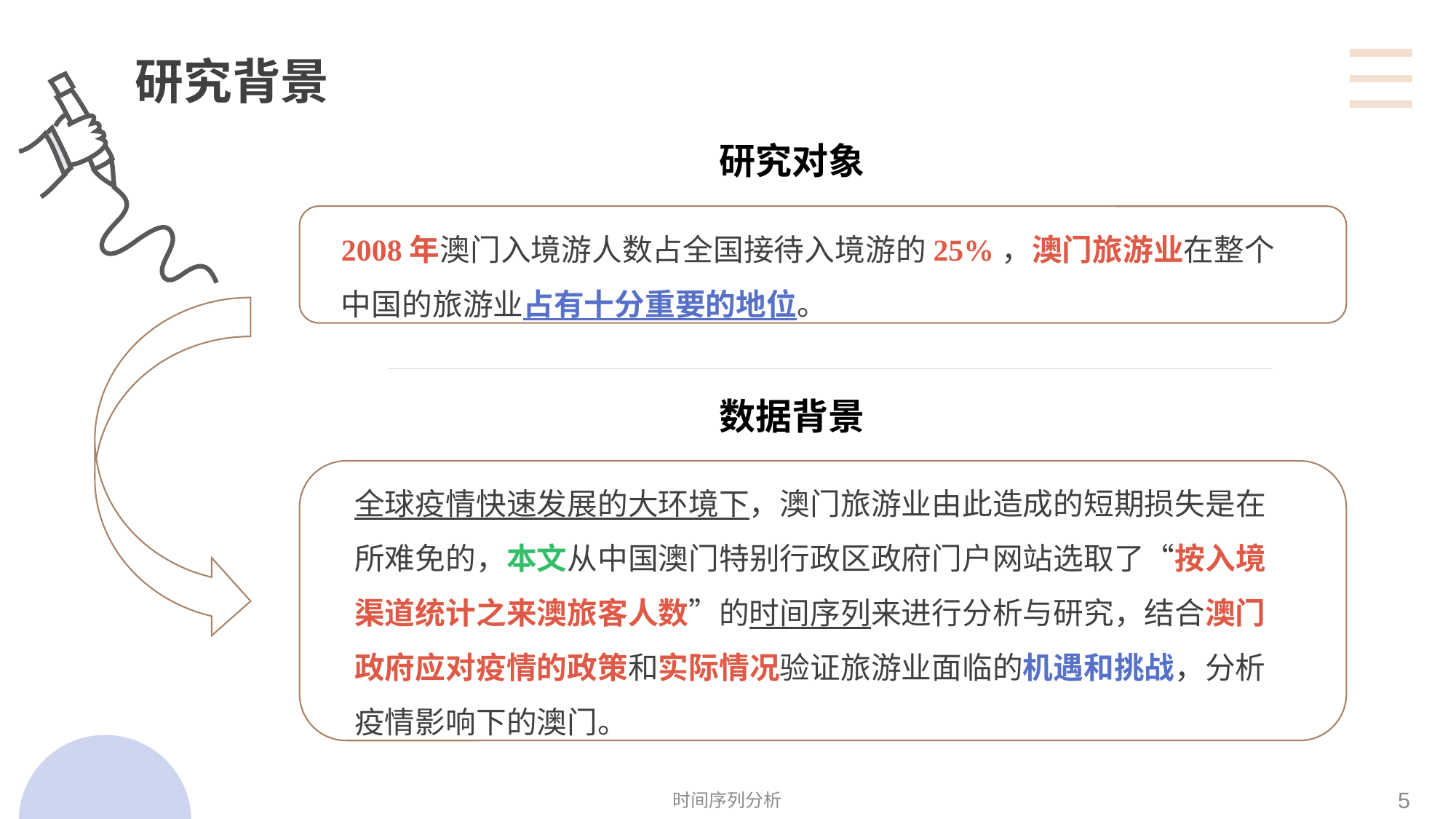

研究背景

研究对象

2008年澳门入境游人数占全国接待入境游的25%，澳门旅游业在整个中国的旅游业占有十分重要的地位。

数据背景

全球疫情快速发展的大环境下，澳门旅游业由此造成的短期损失是在所难免的，本文从中国澳门特别行政区政府门户网站选取了“按入境渠道统计之来澳旅客人数”的时间序列来进行分析与研究，结合澳门政府应对疫情的政策和实际情况验证旅游业面临的机遇和挑战，分析疫情影响下的澳门。
时间序列分析
5